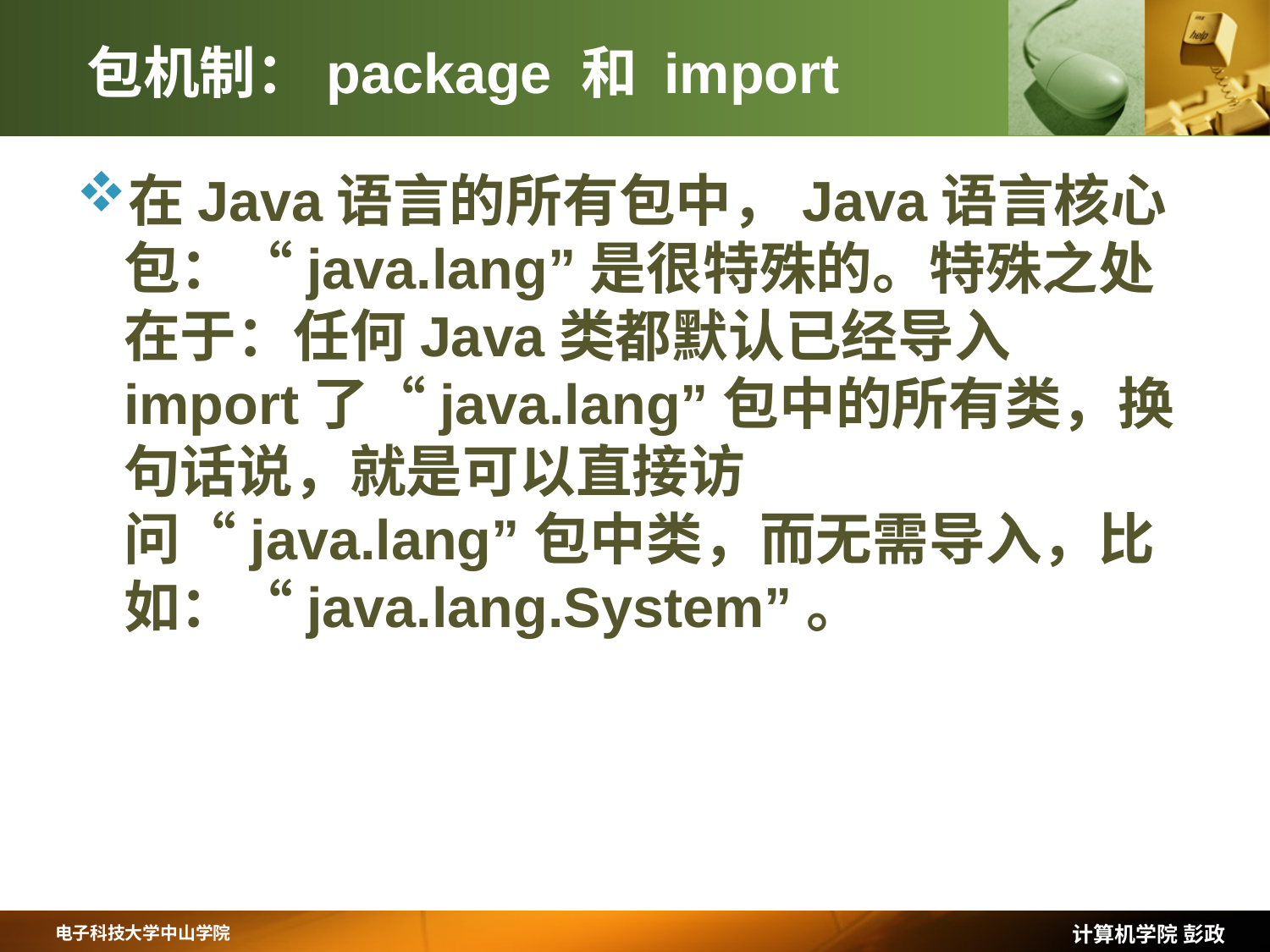

# 包机制：package 和 import
在Java语言的所有包中，Java语言核心包：“java.lang”是很特殊的。特殊之处在于：任何Java类都默认已经导入import了“java.lang”包中的所有类，换句话说，就是可以直接访问“java.lang”包中类，而无需导入，比如：“java.lang.System”。
计算机学院 彭政
电子科技大学中山学院